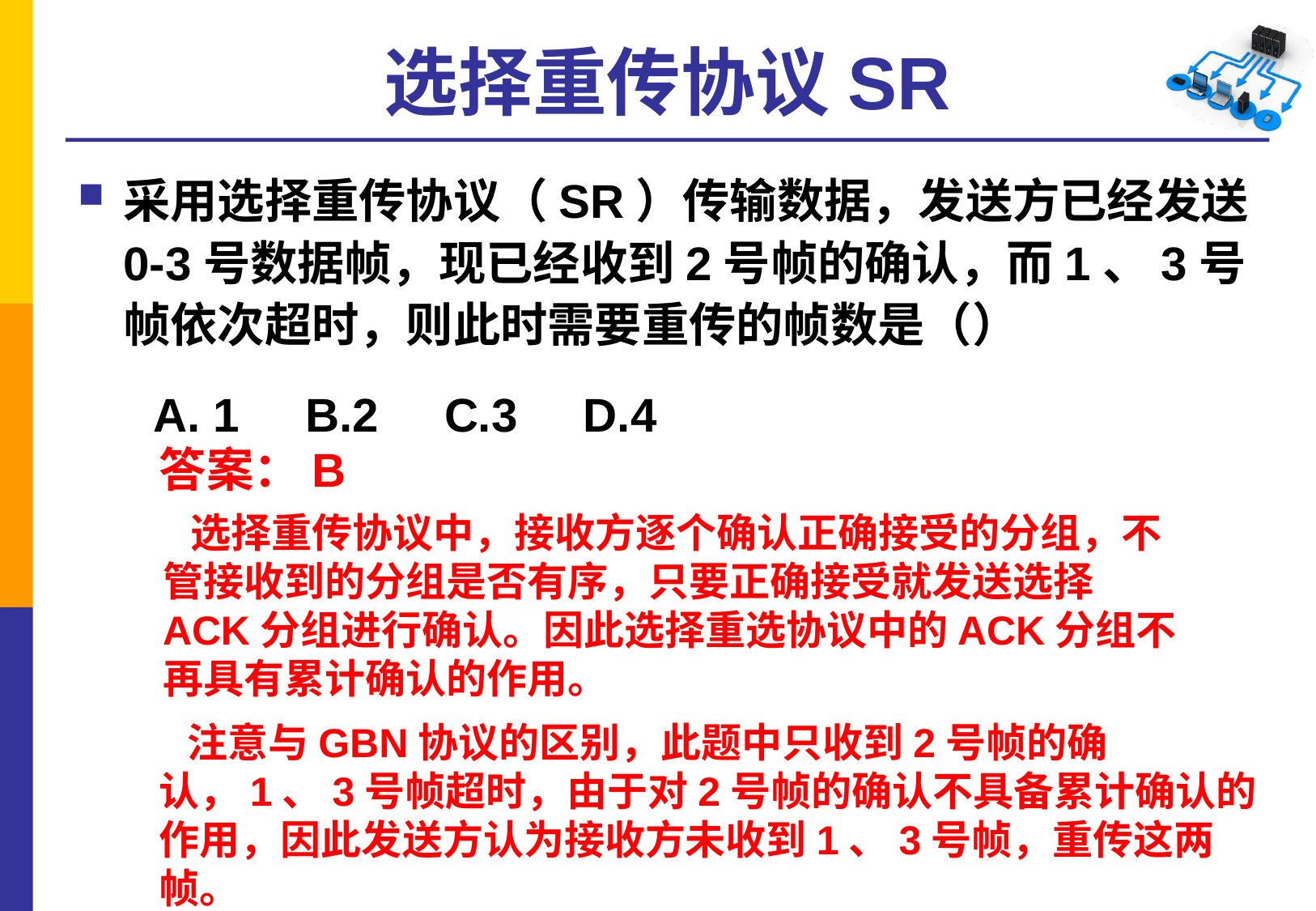

# 选择重传协议SR
采用选择重传协议（SR）传输数据，发送方已经发送0-3号数据帧，现已经收到2号帧的确认，而1、3号帧依次超时，则此时需要重传的帧数是（）

A. 1     B.2     C.3     D.4
答案：B

   选择重传协议中，接收方逐个确认正确接受的分组，不管接收到的分组是否有序，只要正确接受就发送选择ACK分组进行确认。因此选择重选协议中的ACK分组不再具有累计确认的作用。
   注意与GBN协议的区别，此题中只收到2号帧的确认，1、3号帧超时，由于对2号帧的确认不具备累计确认的作用，因此发送方认为接收方未收到1、3号帧，重传这两帧。